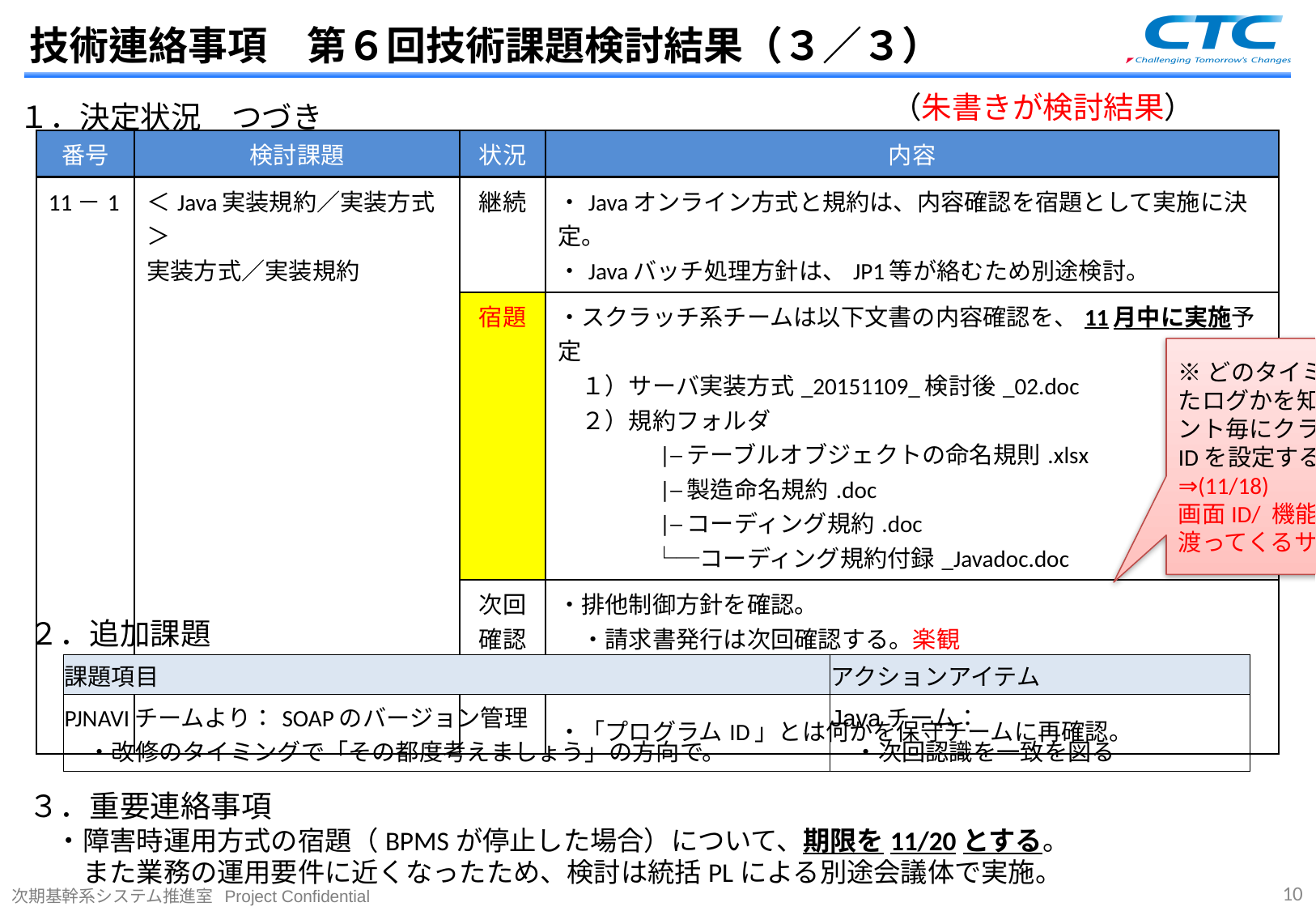

# 技術連絡事項　第６回技術課題検討結果（３／３）

（朱書きが検討結果）
１．決定状況　つづき
| 番号 | 検討課題 | 状況 | 内容 |
| --- | --- | --- | --- |
| 11－1 | ＜Java実装規約／実装方式＞ 実装方式／実装規約 | 継続 | ・Javaオンライン方式と規約は、内容確認を宿題として実施に決定。 ・Javaバッチ処理方針は、JP1等が絡むため別途検討。 |
|  |  | 宿題 | ・スクラッチ系チームは以下文書の内容確認を、11月中に実施予定 　１）サーバ実装方式\_20151109\_検討後\_02.doc 　２）規約フォルダ 　　　　|─テーブルオブジェクトの命名規則.xlsx 　　　　|─製造命名規約.doc 　　　　|─コーディング規約.doc 　　　　└─コーディング規約付録\_Javadoc.doc |
|  |  | 次回確認 | ・排他制御方針を確認。 　・請求書発行は次回確認する。楽観 　・ポータル/IDMは猪狩さん確認する。楽観 ・「プログラムID」とは何かを保守チームに再確認。 |
※どのタイミングで吐かれたログかを知る為に、イベント毎にクライアントからIDを設定する？
⇒(11/18)
画面ID/ 機能IDが画面から渡ってくるサーバでセット
２．追加課題
| 課題項目 | アクションアイテム |
| --- | --- |
| PJNAVIチームより：SOAPのバージョン管理 　・改修のタイミングで「その都度考えましょう」の方向で。 | Javaチーム： 　・次回認識を一致を図る |
３．重要連絡事項
　・障害時運用方式の宿題（BPMSが停止した場合）について、期限を11/20とする。
　　また業務の運用要件に近くなったため、検討は統括PLによる別途会議体で実施。
10